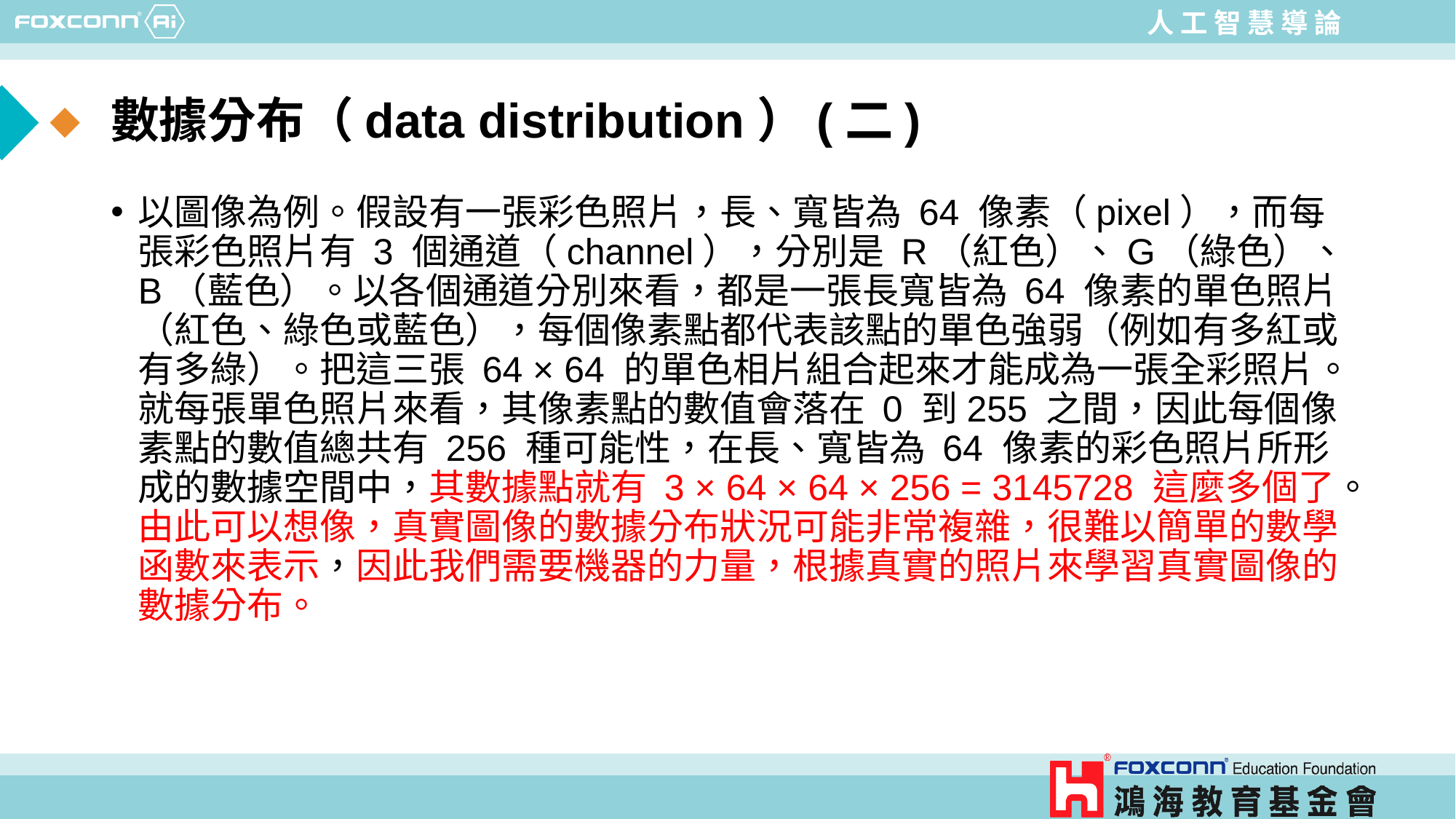

# 數據分布（data distribution）(二)
以圖像為例。假設有一張彩色照片，長、寬皆為 64 像素（pixel），而每張彩色照片有 3 個通道（channel），分別是 R（紅色）、G（綠色）、B（藍色）。以各個通道分別來看，都是一張長寬皆為 64 像素的單色照片（紅色、綠色或藍色），每個像素點都代表該點的單色強弱（例如有多紅或有多綠）。把這三張 64 × 64 的單色相片組合起來才能成為一張全彩照片。就每張單色照片來看，其像素點的數值會落在 0 到255 之間，因此每個像素點的數值總共有 256 種可能性，在長、寬皆為 64 像素的彩色照片所形成的數據空間中，其數據點就有 3 × 64 × 64 × 256 = 3145728 這麼多個了。由此可以想像，真實圖像的數據分布狀況可能非常複雜，很難以簡單的數學函數來表示，因此我們需要機器的力量，根據真實的照片來學習真實圖像的數據分布。